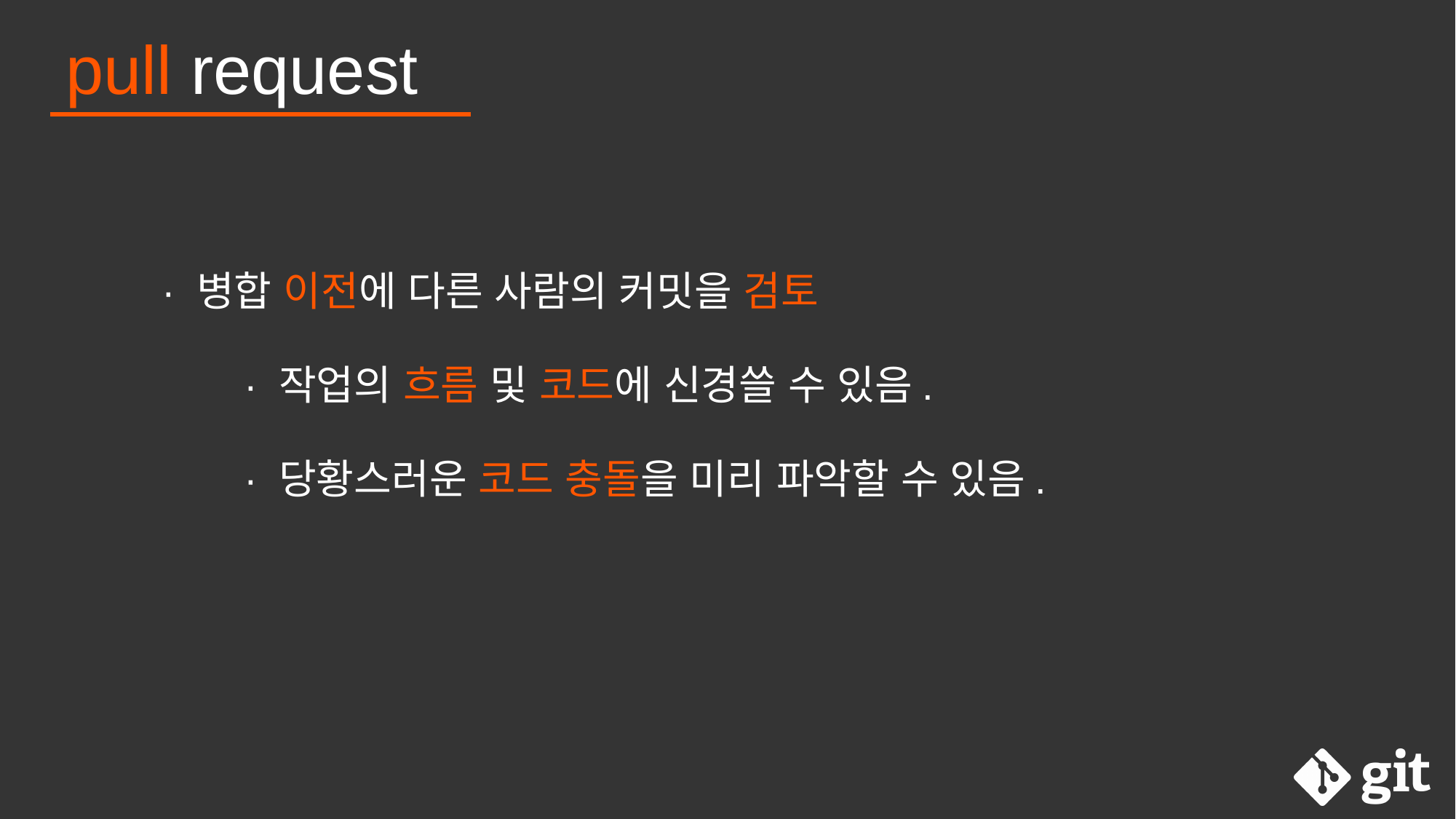

pull request
· 병합 이전에 다른 사람의 커밋을 검토
· 작업의 흐름 및 코드에 신경쓸 수 있음.
· 당황스러운 코드 충돌을 미리 파악할 수 있음.